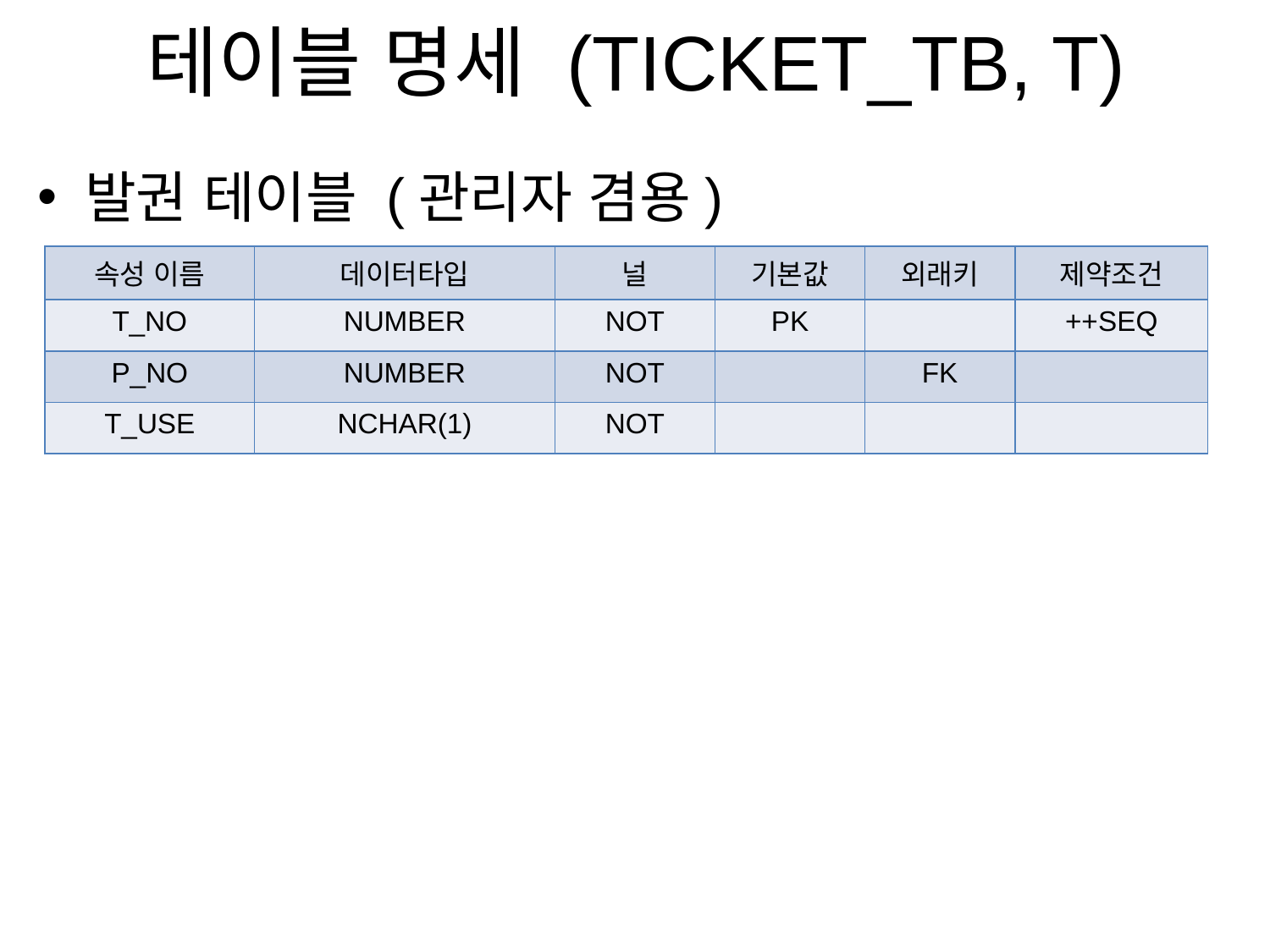

# 테이블 명세 (TICKET_TB, T)
발권 테이블 (관리자 겸용)
| 속성 이름 | 데이터타입 | 널 | 기본값 | 외래키 | 제약조건 |
| --- | --- | --- | --- | --- | --- |
| T\_NO | NUMBER | NOT | PK |  | ++SEQ |
| P\_NO | NUMBER | NOT |  | FK |  |
| T\_USE | NCHAR(1) | NOT |  |  |  |